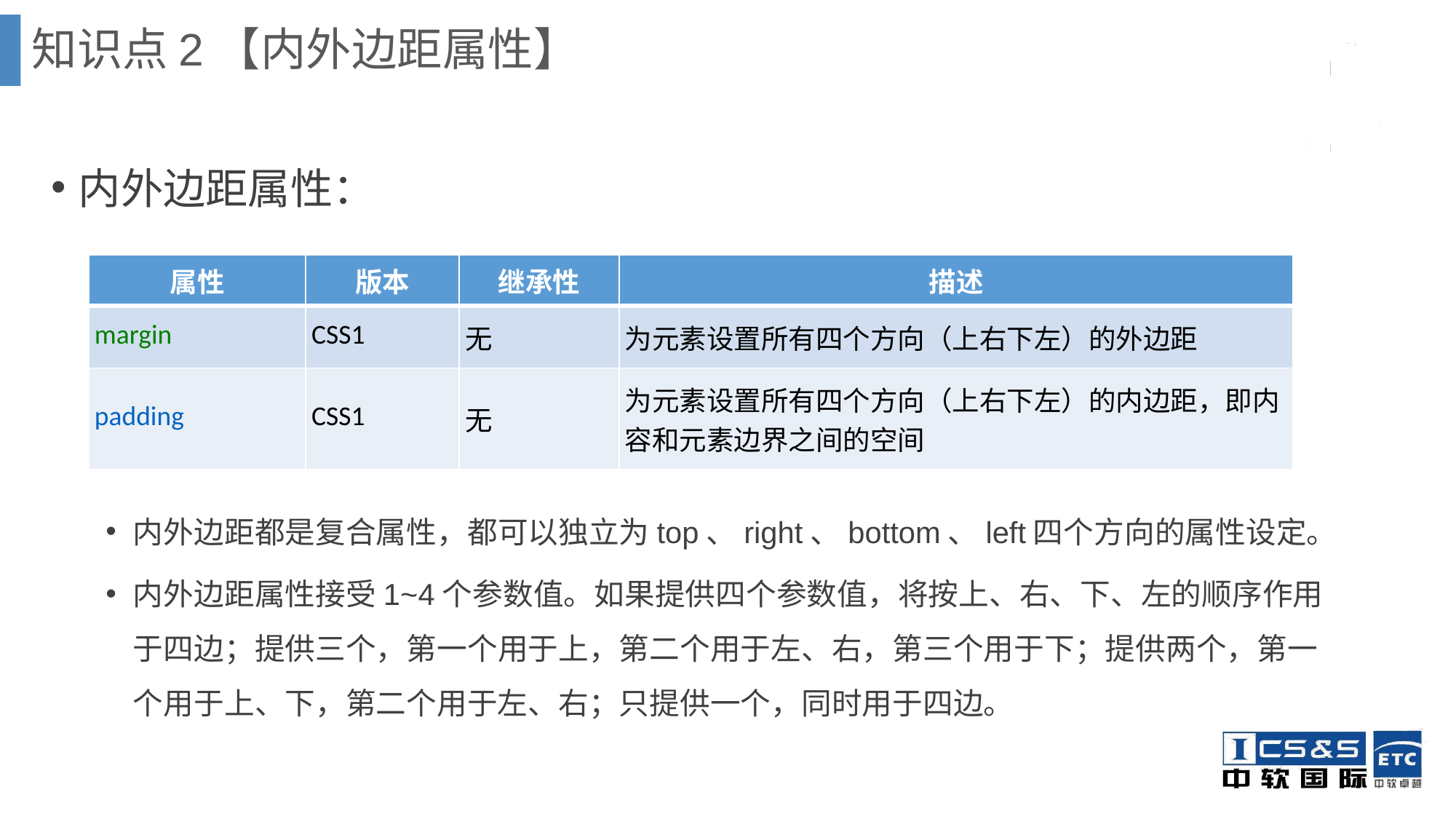

知识点2【内外边距属性】
内外边距属性：

内外边距都是复合属性，都可以独立为top、right、bottom、left四个方向的属性设定。
内外边距属性接受1~4个参数值。如果提供四个参数值，将按上、右、下、左的顺序作用于四边；提供三个，第一个用于上，第二个用于左、右，第三个用于下；提供两个，第一个用于上、下，第二个用于左、右；只提供一个，同时用于四边。
| 属性 | 版本 | 继承性 | 描述 |
| --- | --- | --- | --- |
| margin | CSS1 | 无 | 为元素设置所有四个方向（上右下左）的外边距 |
| padding | CSS1 | 无 | 为元素设置所有四个方向（上右下左）的内边距，即内容和元素边界之间的空间 |